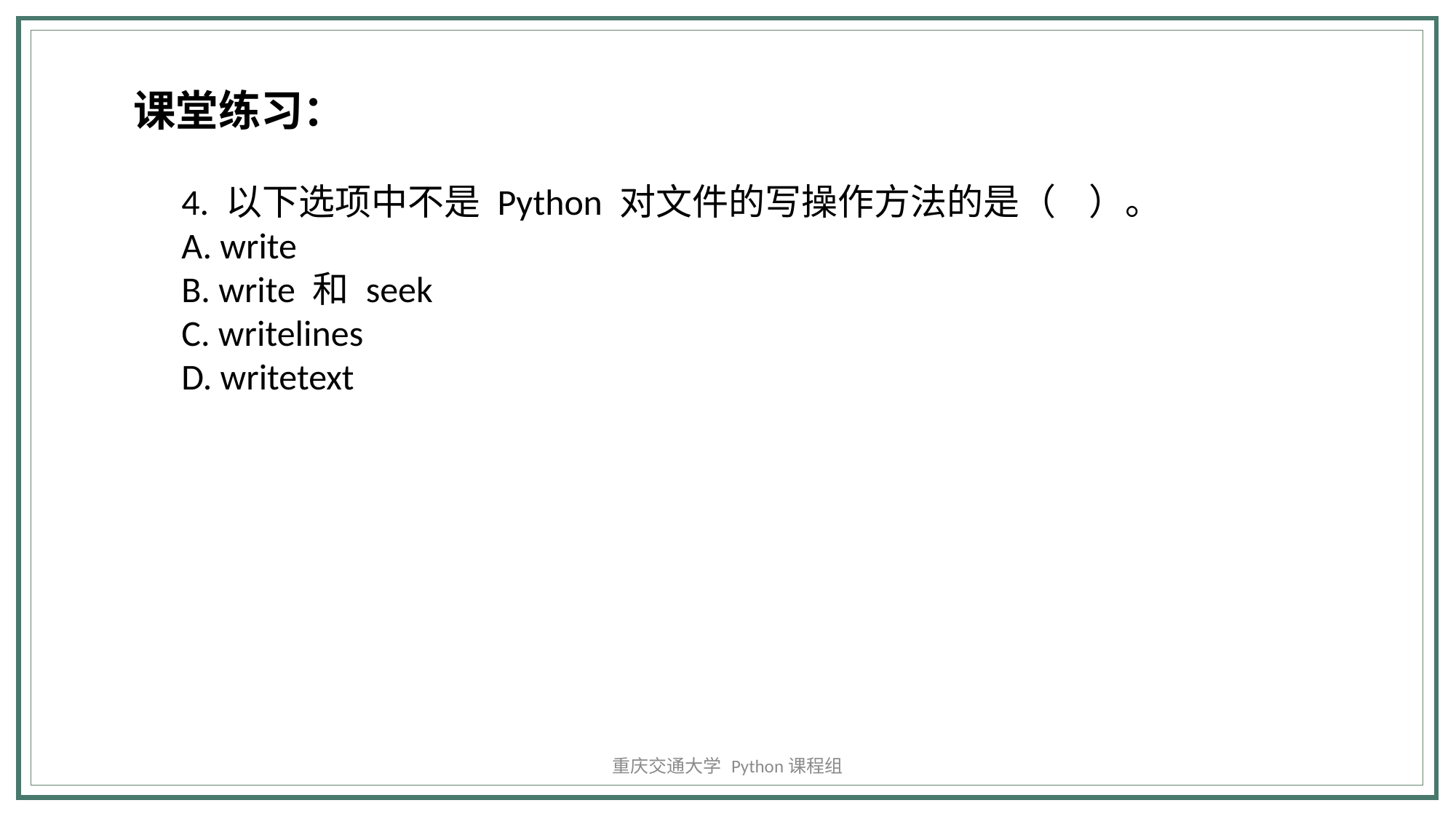

课堂练习：
4. 以下选项中不是 Python 对文件的写操作方法的是（    ）。
A. write
B. write 和 seek
C. writelines
D. writetext
WHAT ?
重庆交通大学 Python课程组